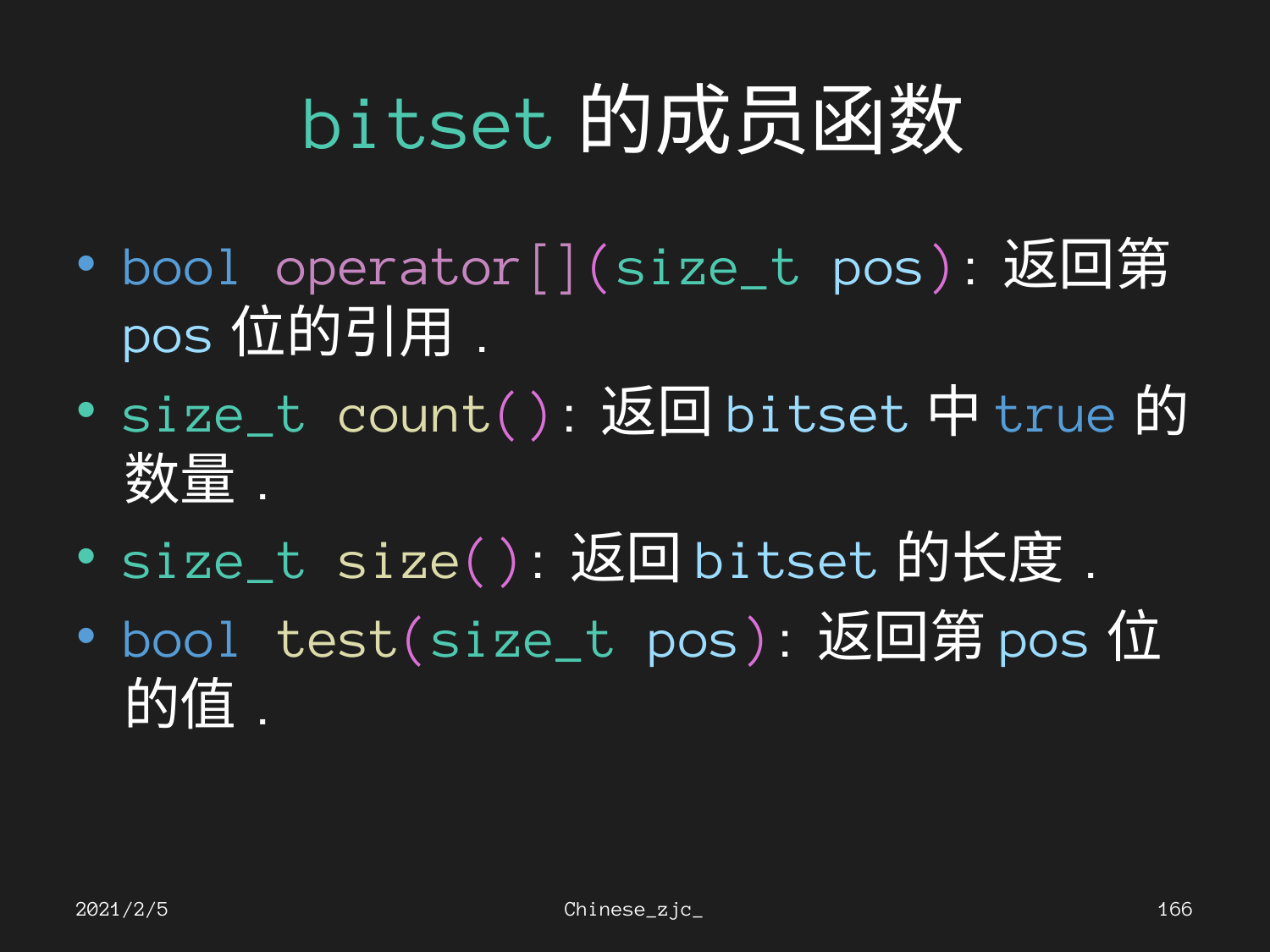

# bitset的成员函数
bool operator[](size_t pos):返回第pos位的引用.
size_t count():返回bitset中true的数量.
size_t size():返回bitset的长度.
bool test(size_t pos):返回第pos位的值.
2021/2/5
Chinese_zjc_
166